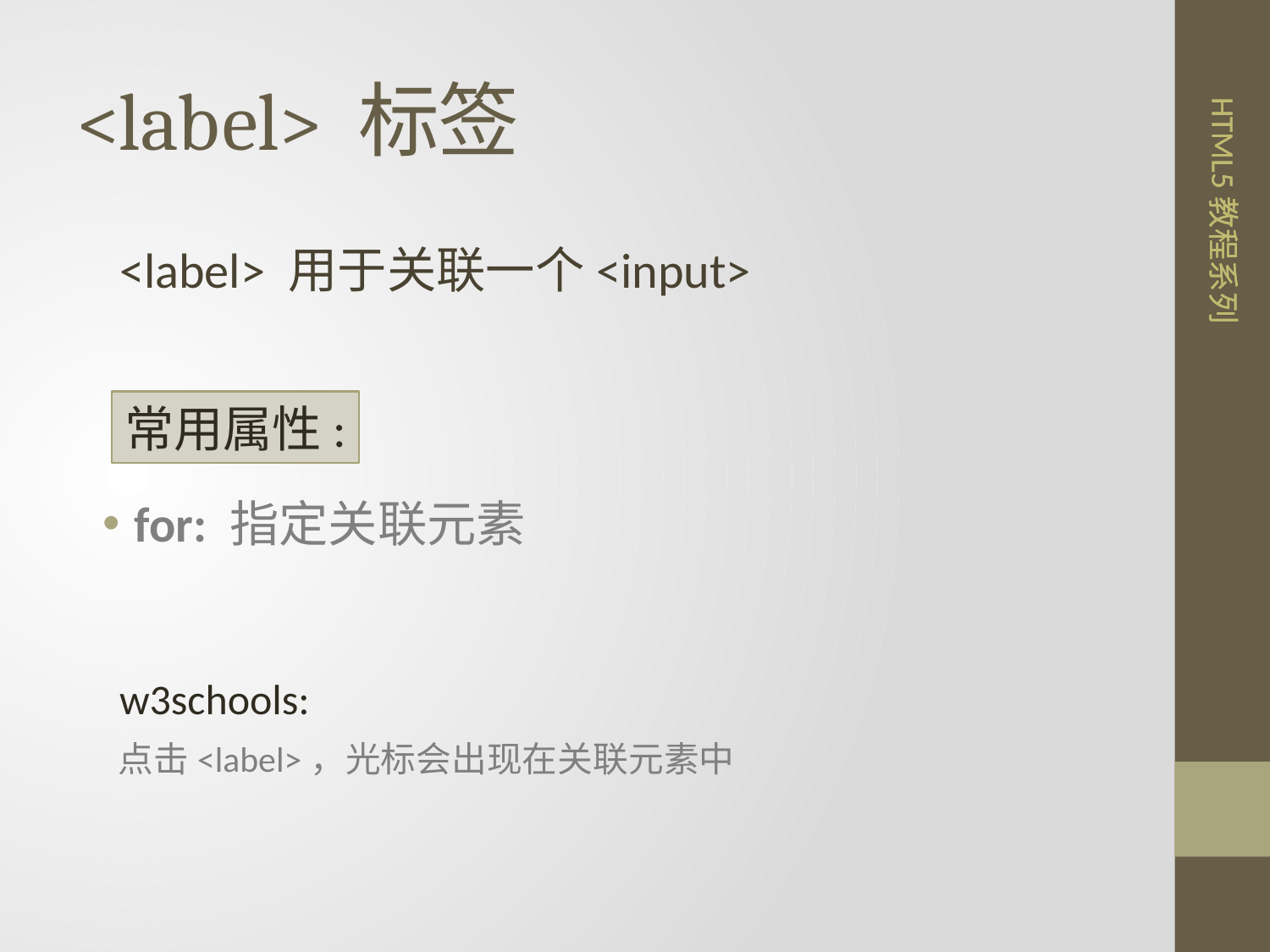

# <label> 标签
<label> 用于关联一个<input>
常用属性:
for: 指定关联元素
w3schools:
点击<label>，光标会出现在关联元素中